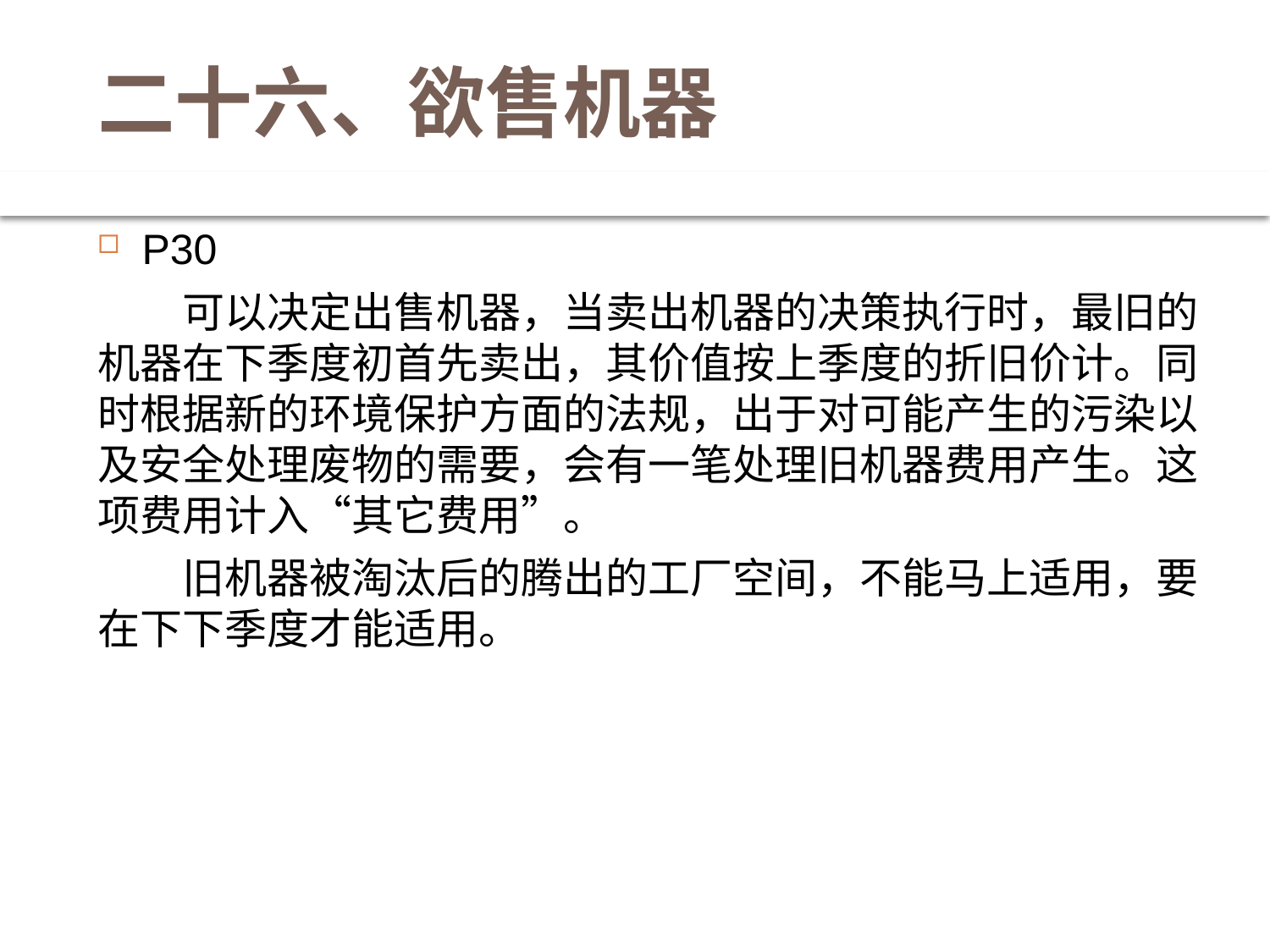

# 二十六、欲售机器
P30
　　可以决定出售机器，当卖出机器的决策执行时，最旧的机器在下季度初首先卖出，其价值按上季度的折旧价计。同时根据新的环境保护方面的法规，出于对可能产生的污染以及安全处理废物的需要，会有一笔处理旧机器费用产生。这项费用计入“其它费用”。
　　旧机器被淘汰后的腾出的工厂空间，不能马上适用，要在下下季度才能适用。